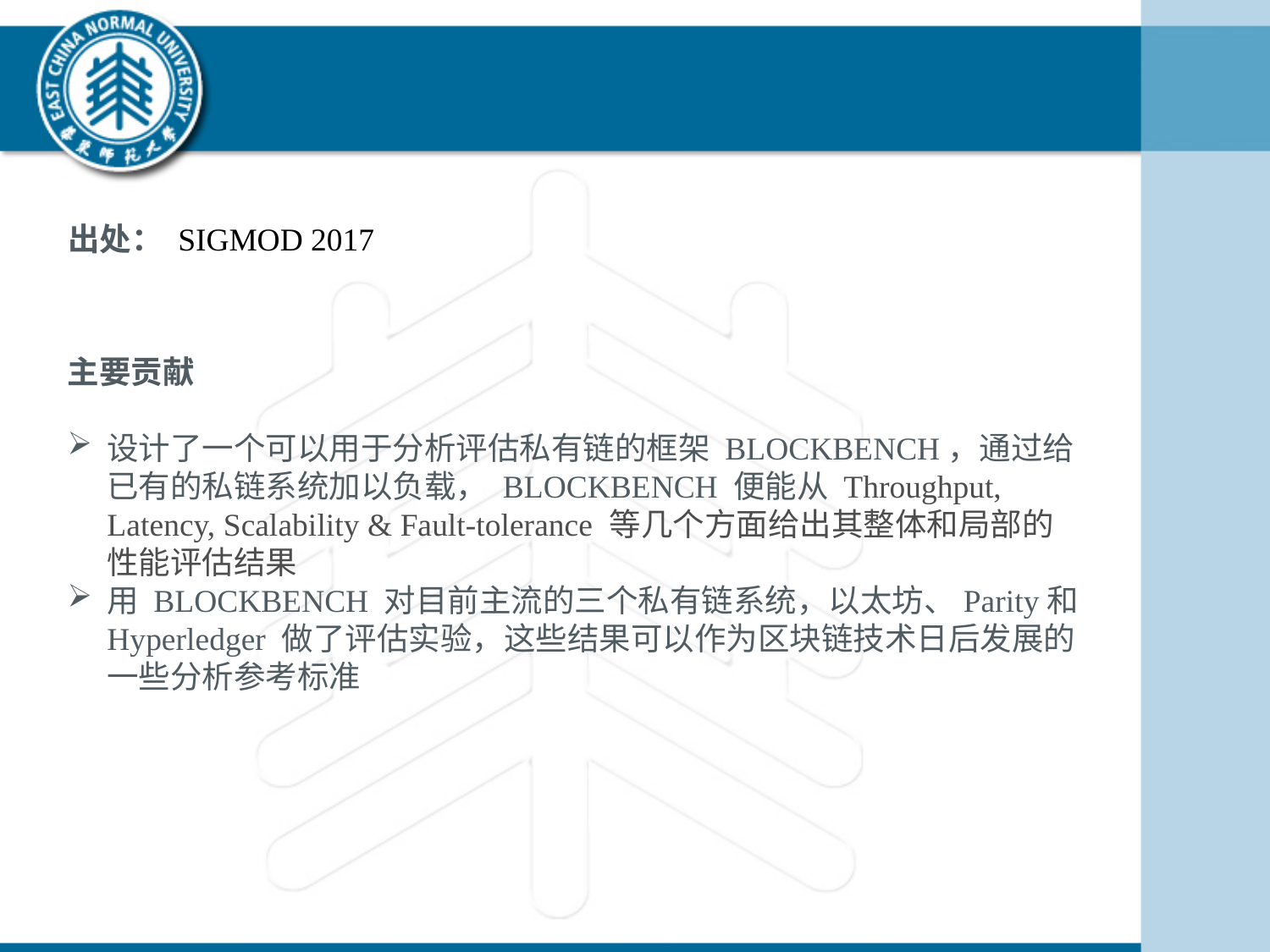

出处： SIGMOD 2017
主要贡献

设计了一个可以用于分析评估私有链的框架 BLOCKBENCH，通过给已有的私链系统加以负载， BLOCKBENCH 便能从 Throughput, Latency, Scalability & Fault-tolerance 等几个方面给出其整体和局部的性能评估结果
用 BLOCKBENCH 对目前主流的三个私有链系统，以太坊、Parity和Hyperledger 做了评估实验，这些结果可以作为区块链技术日后发展的一些分析参考标准